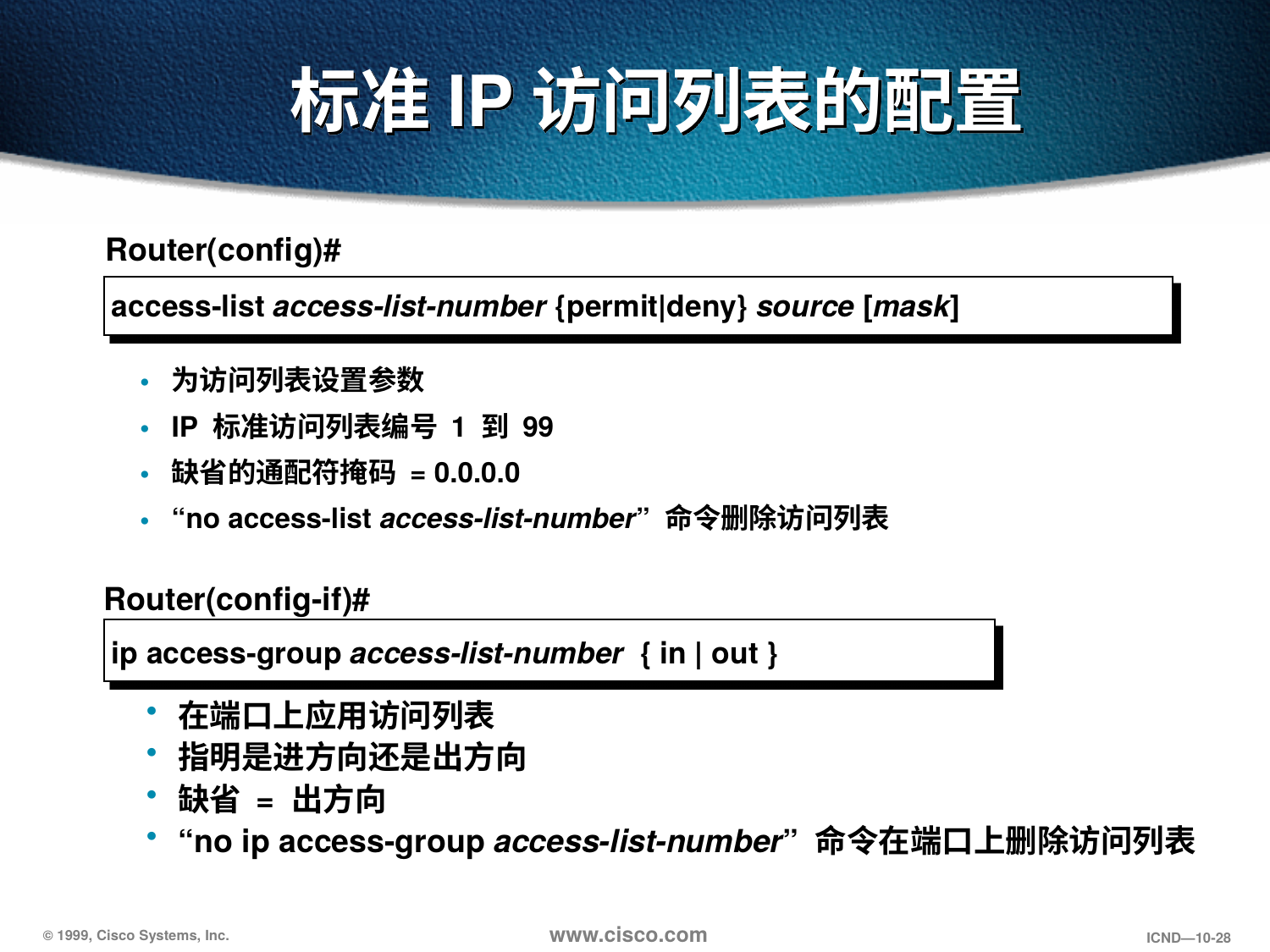

# 标准IP访问列表的配置
Router(config)#
access-list access-list-number {permit|deny} source [mask]

为访问列表设置参数
IP 标准访问列表编号 1 到 99
缺省的通配符掩码 = 0.0.0.0
“no access-list access-list-number” 命令删除访问列表
Router(config-if)#

ip access-group access-list-number  { in | out }
在端口上应用访问列表
指明是进方向还是出方向
缺省 = 出方向
“no ip access-group access-list-number” 命令在端口上删除访问列表